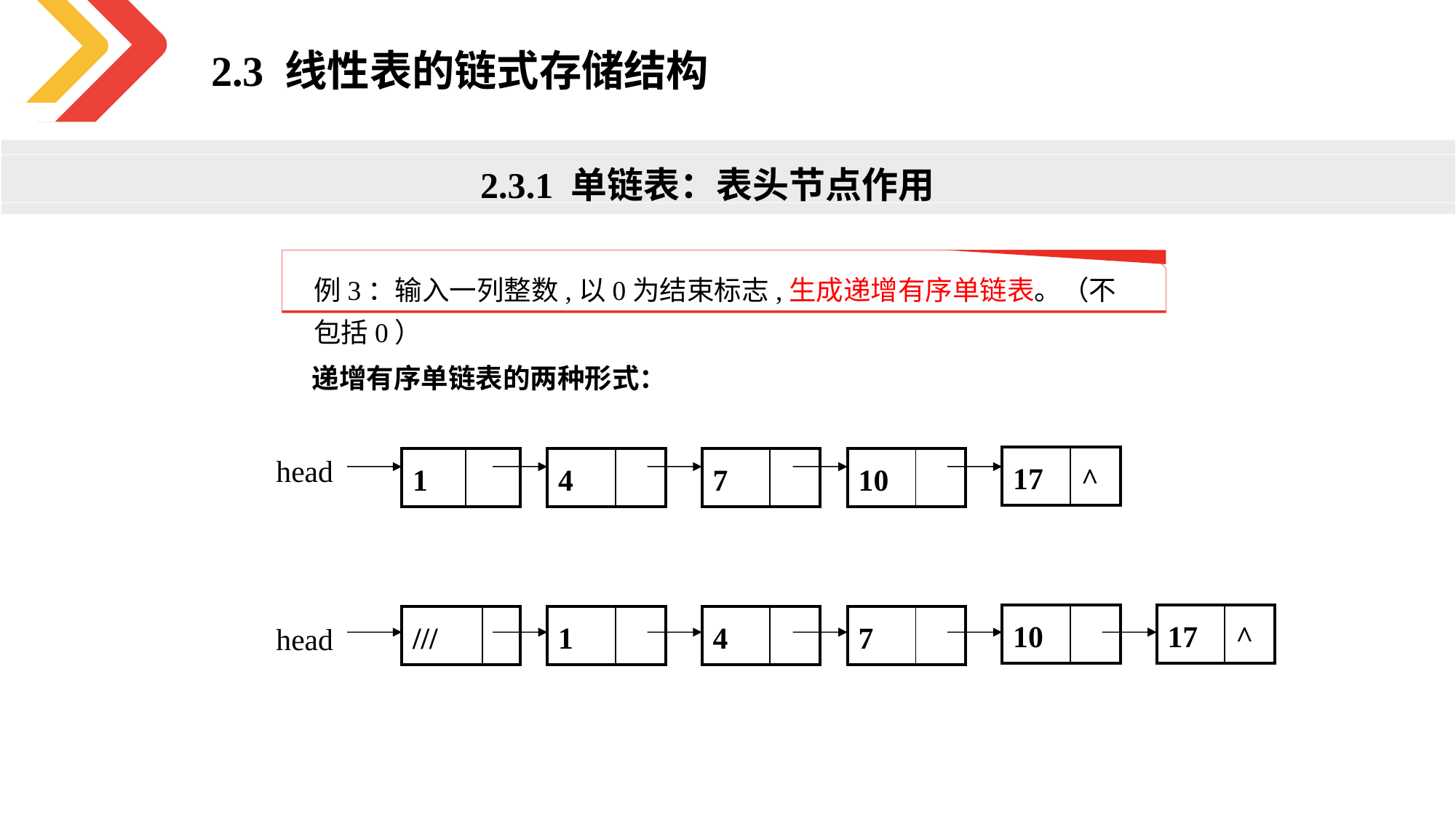

2.3 线性表的链式存储结构

2.3.1 单链表：表头节点作用

例3：输入一列整数,以0为结束标志,生成递增有序单链表。（不包括0）
递增有序单链表的两种形式：
head
| 17 | ^ |
| --- | --- |
| 1 |  |
| --- | --- |
| 4 |  |
| --- | --- |
| 7 |  |
| --- | --- |
| 10 |  |
| --- | --- |

head
| 10 |  |
| --- | --- |
| 17 | ^ |
| --- | --- |
| /// |  |
| --- | --- |
| 1 |  |
| --- | --- |
| 4 |  |
| --- | --- |
| 7 |  |
| --- | --- |